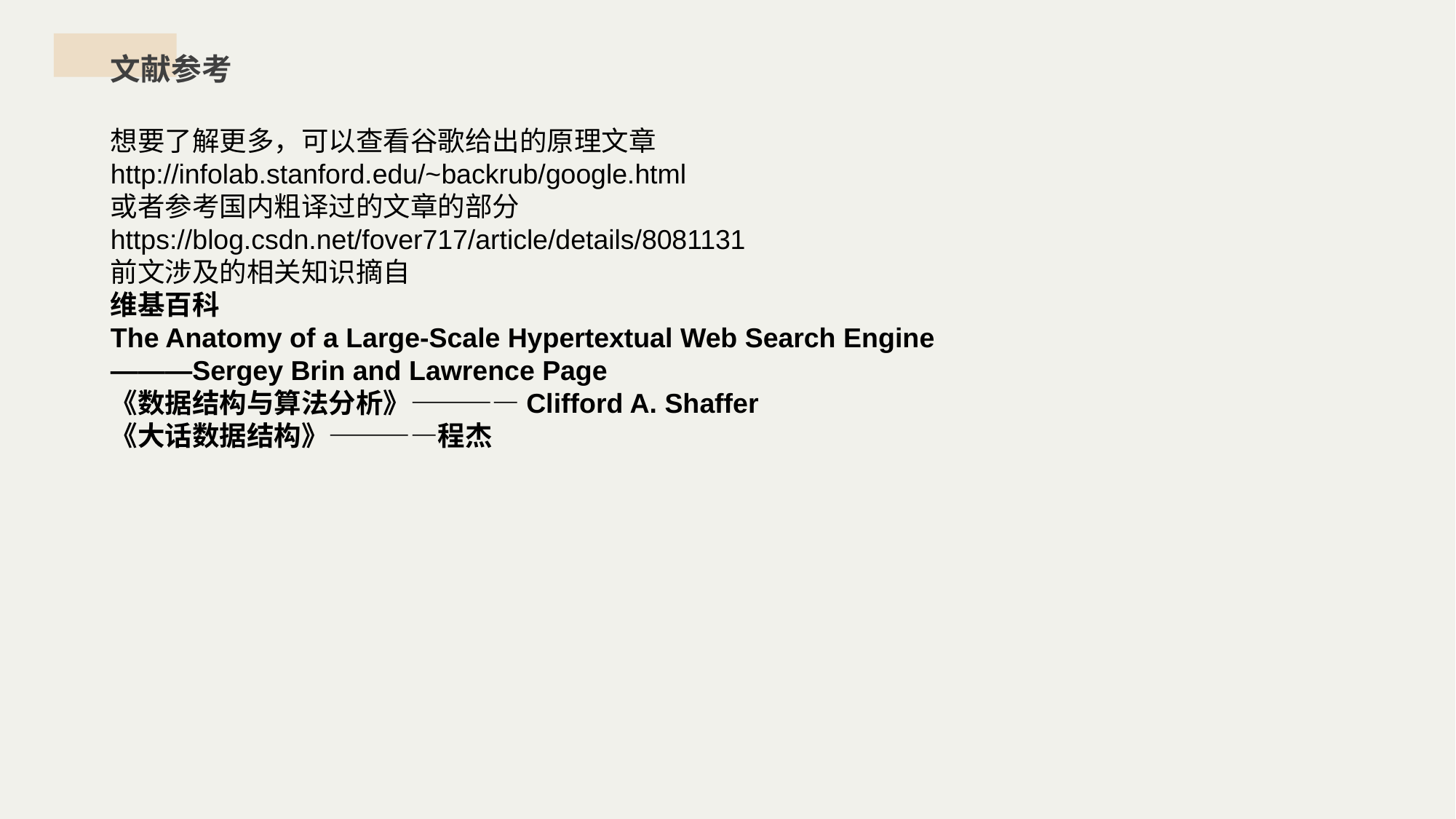

文献参考

想要了解更多，可以查看谷歌给出的原理文章
http://infolab.stanford.edu/~backrub/google.html
或者参考国内粗译过的文章的部分
https://blog.csdn.net/fover717/article/details/8081131
前文涉及的相关知识摘自
维基百科
The Anatomy of a Large-Scale Hypertextual Web Search Engine
———Sergey Brin and Lawrence Page
《数据结构与算法分析》————Clifford A. Shaffer
《大话数据结构》————程杰